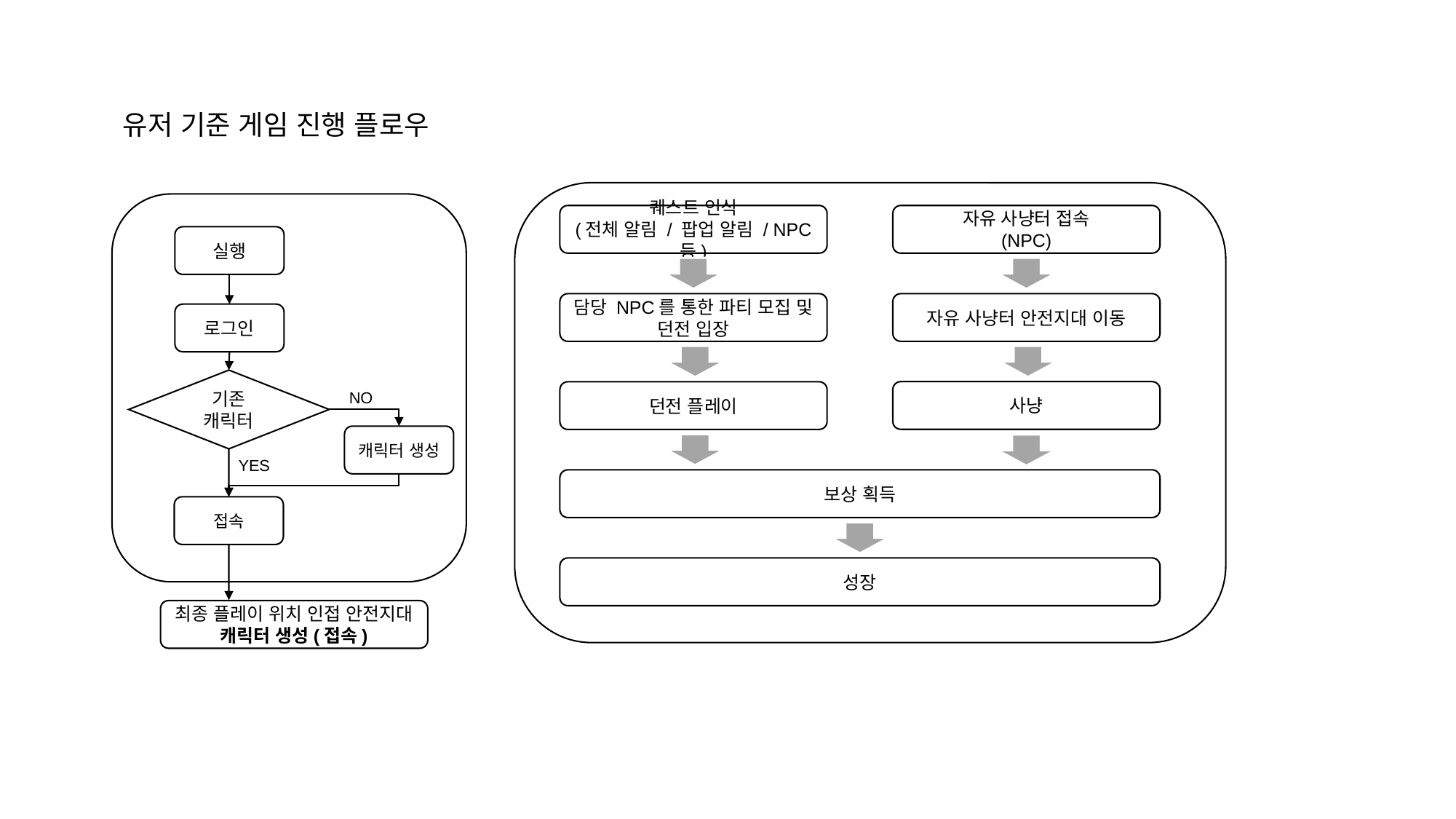

유저 기준 게임 진행 플로우

자유 사냥터 접속
(NPC)
퀘스트 인식
(전체 알림 / 팝업 알림 / NPC 등)
실행

담당 NPC를 통한 파티 모집 및
던전 입장
자유 사냥터 안전지대 이동
로그인

기존
캐릭터
사냥
던전 플레이
NO
캐릭터 생성

YES
보상 획득
접속

성장
최종 플레이 위치 인접 안전지대
캐릭터 생성(접속)